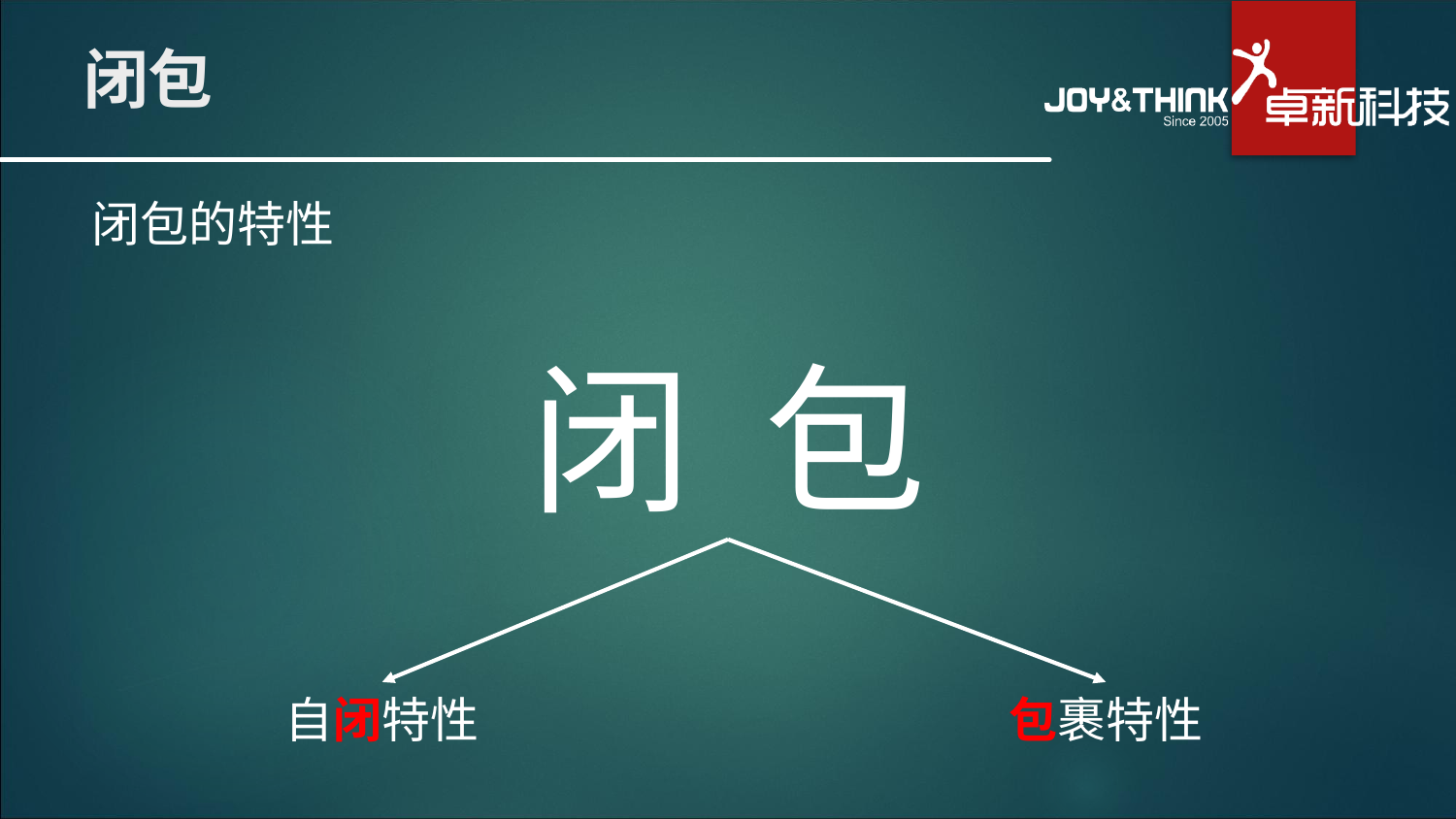

# 闭包
闭包的特性
闭  包
自闭特性
包裹特性